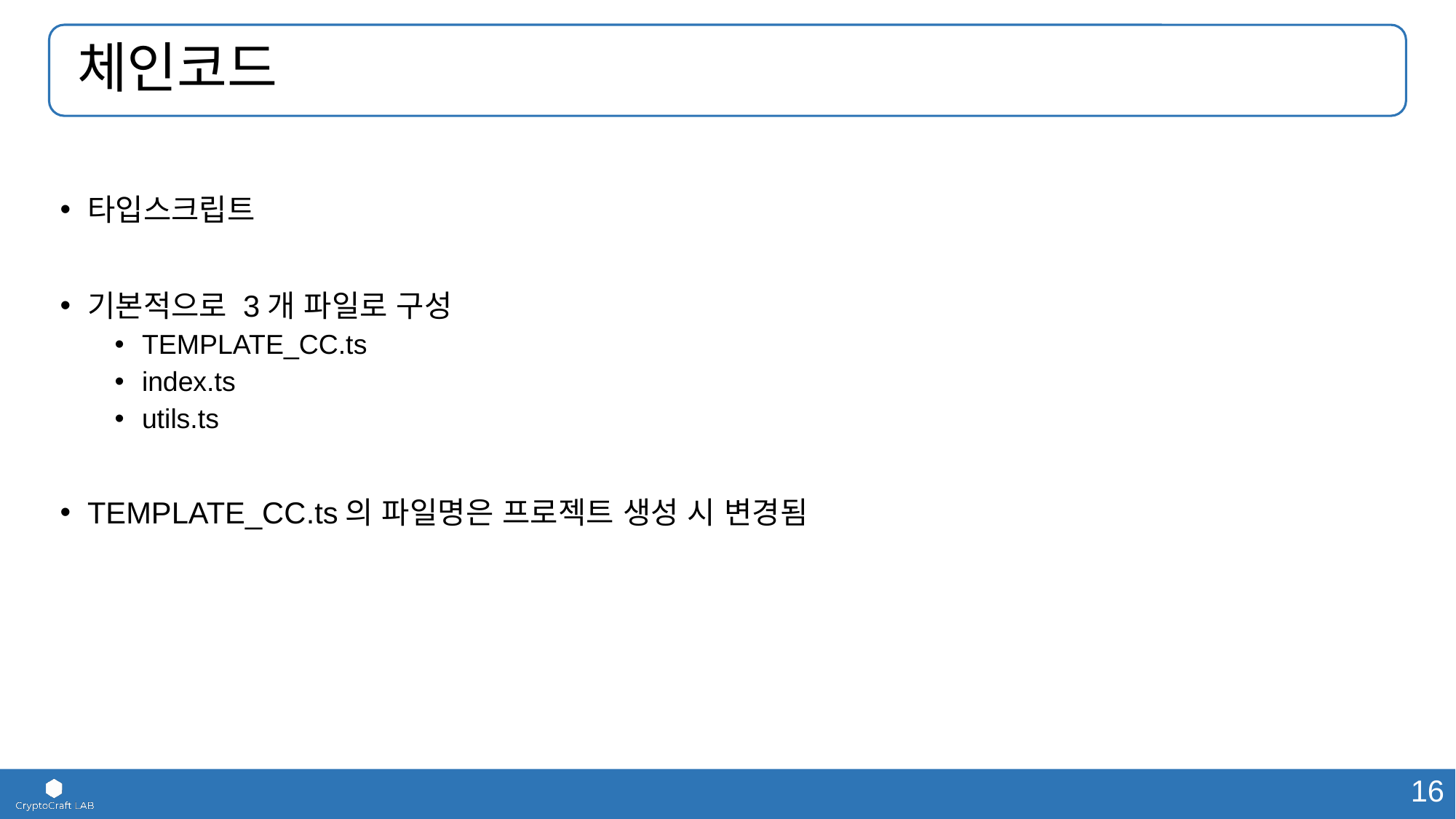

# 체인코드

타입스크립트

기본적으로 3개 파일로 구성
TEMPLATE_CC.ts
index.ts
utils.ts

TEMPLATE_CC.ts의 파일명은 프로젝트 생성 시 변경됨